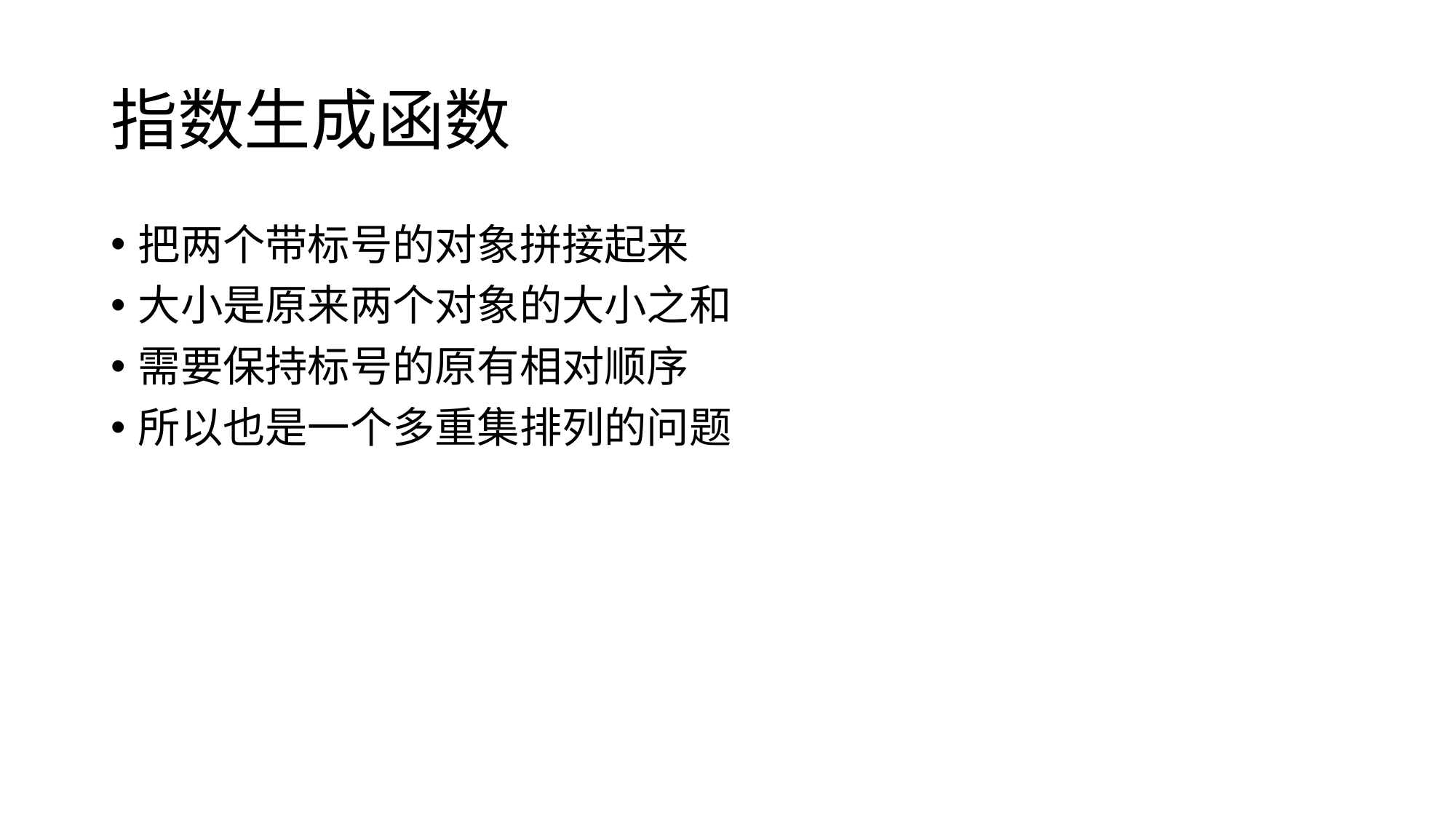

# 指数生成函数
把两个带标号的对象拼接起来
大小是原来两个对象的大小之和
需要保持标号的原有相对顺序
所以也是一个多重集排列的问题